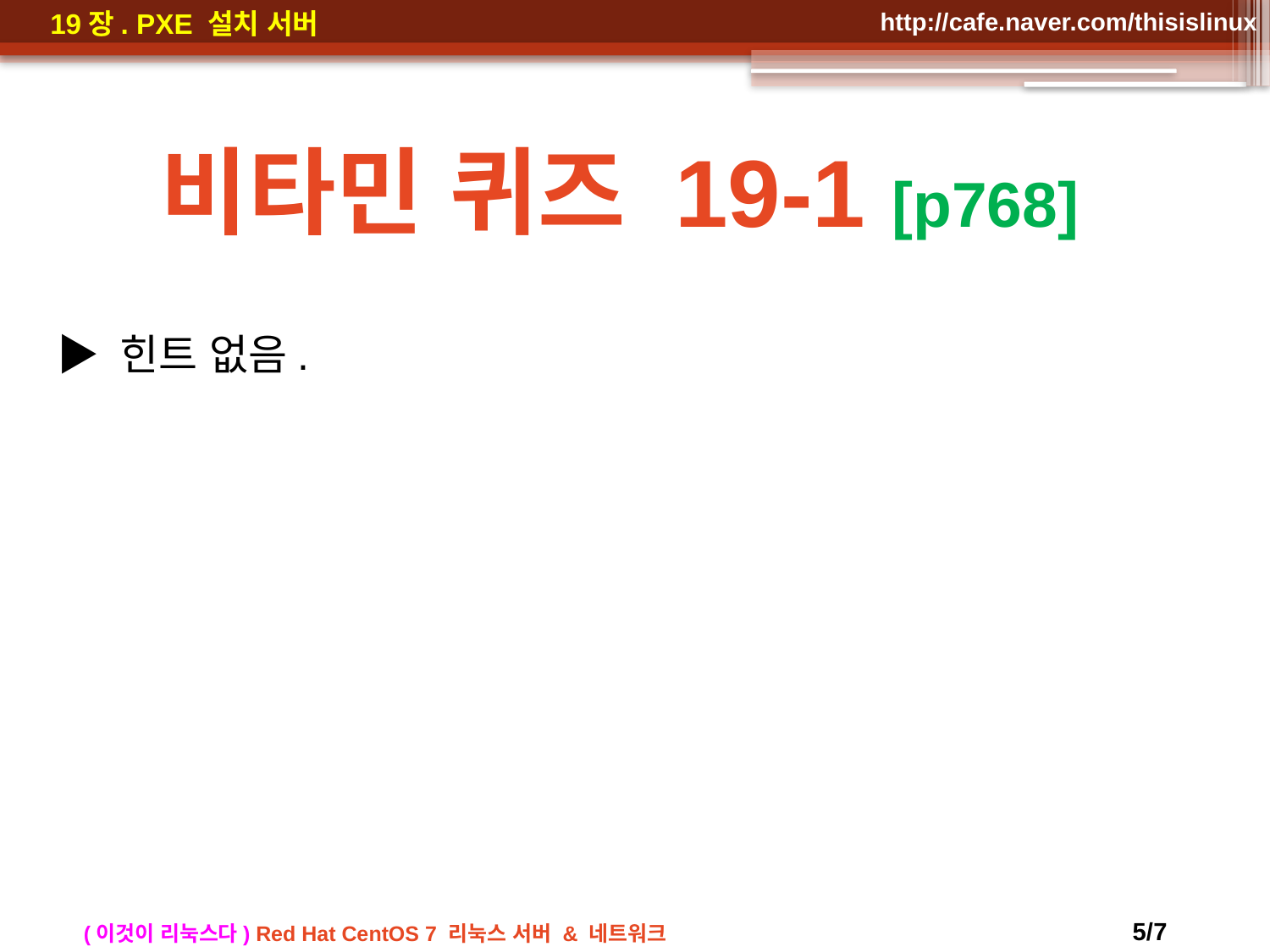

비타민 퀴즈 19-1 [p768]
▶ 힌트 없음.